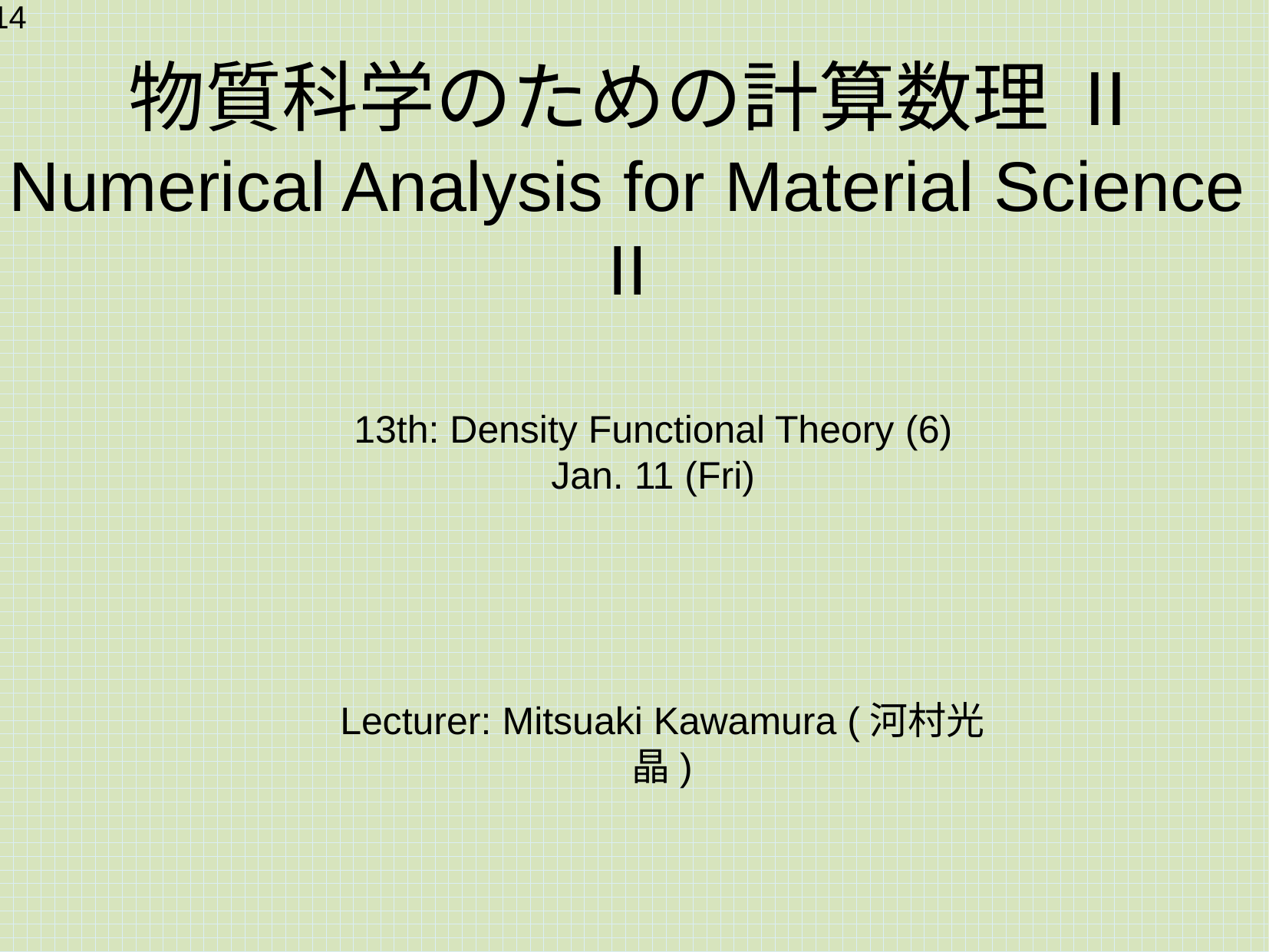

物質科学のための計算数理 II
Numerical Analysis for Material Science II
13th: Density Functional Theory (6)
Jan. 11 (Fri)
Lecturer: Mitsuaki Kawamura (河村光晶)